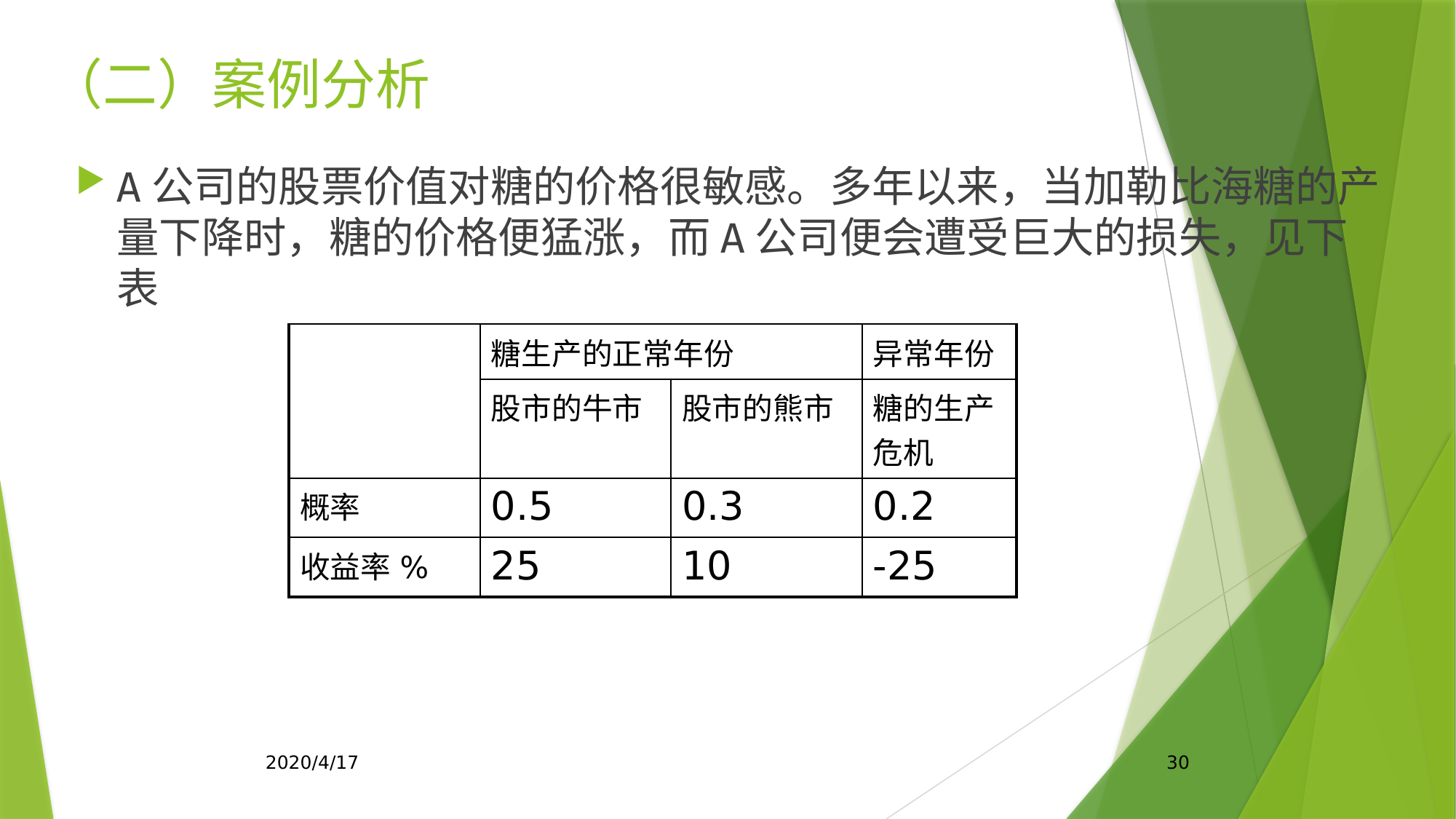

（二）案例分析
A公司的股票价值对糖的价格很敏感。多年以来，当加勒比海糖的产量下降时，糖的价格便猛涨，而A公司便会遭受巨大的损失，见下表

|  | 糖生产的正常年份 |  | 异常年份 |
| --- | --- | --- | --- |
|  | 股市的牛市 | 股市的熊市 | 糖的生产危机 |
| 概率 | 0.5 | 0.3 | 0.2 |
| 收益率% | 25 | 10 | -25 |
2020/4/17
30